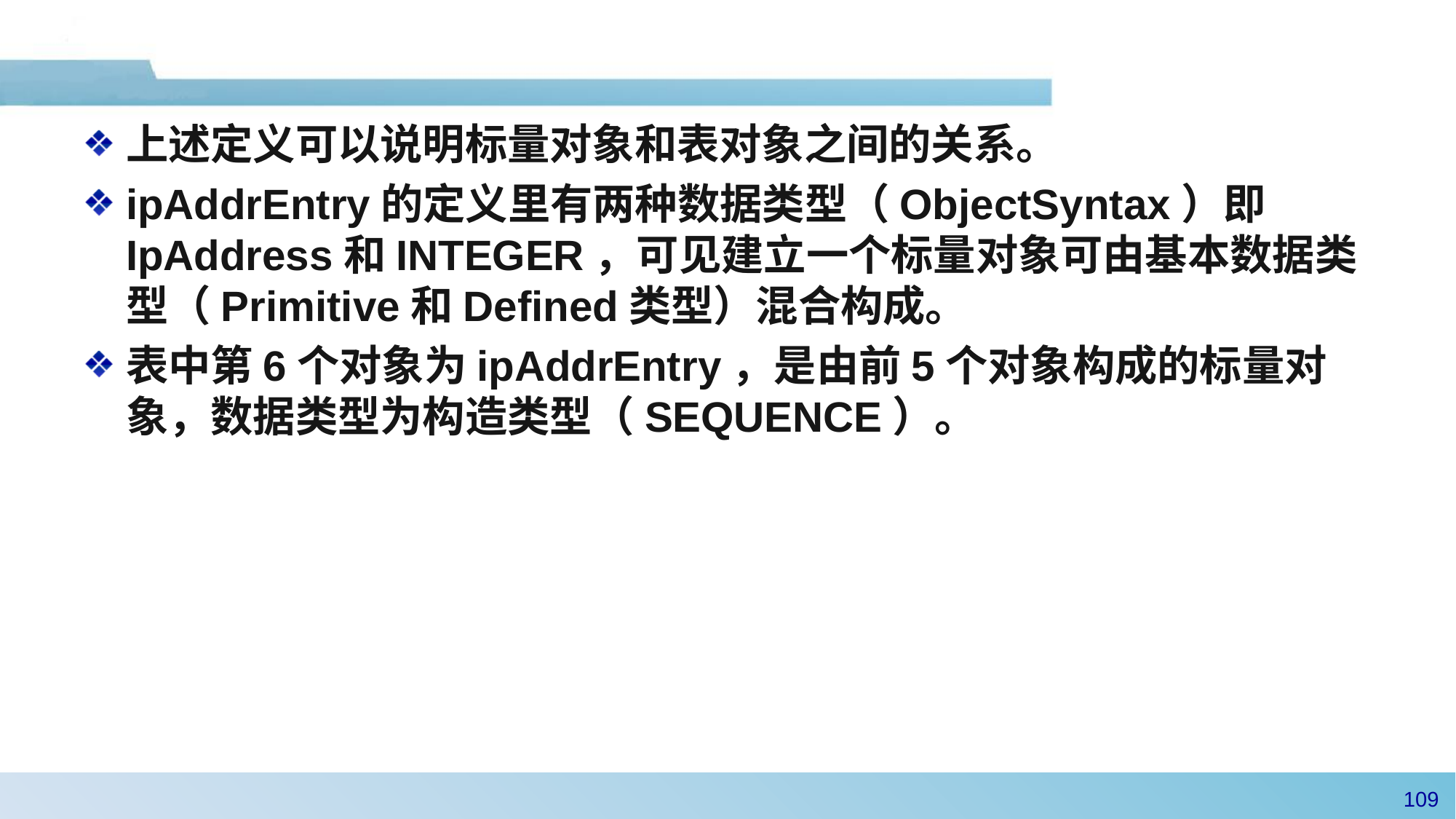

#
上述定义可以说明标量对象和表对象之间的关系。
ipAddrEntry的定义里有两种数据类型（ObjectSyntax）即IpAddress和INTEGER，可见建立一个标量对象可由基本数据类型（Primitive和Defined类型）混合构成。
表中第6个对象为ipAddrEntry，是由前5个对象构成的标量对象，数据类型为构造类型（SEQUENCE）。
109